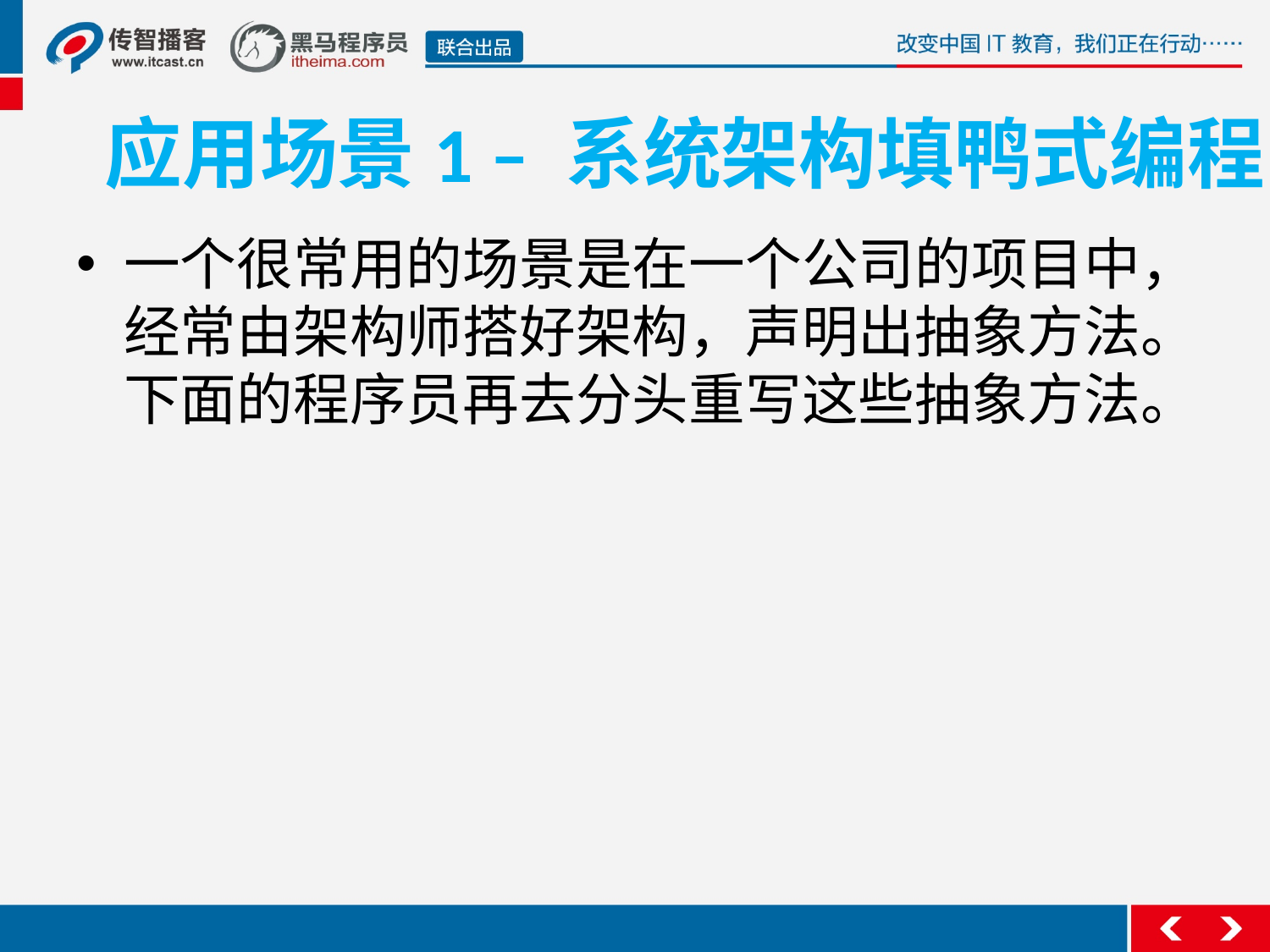

# 应用场景1 – 系统架构填鸭式编程
一个很常用的场景是在一个公司的项目中，经常由架构师搭好架构，声明出抽象方法。下面的程序员再去分头重写这些抽象方法。